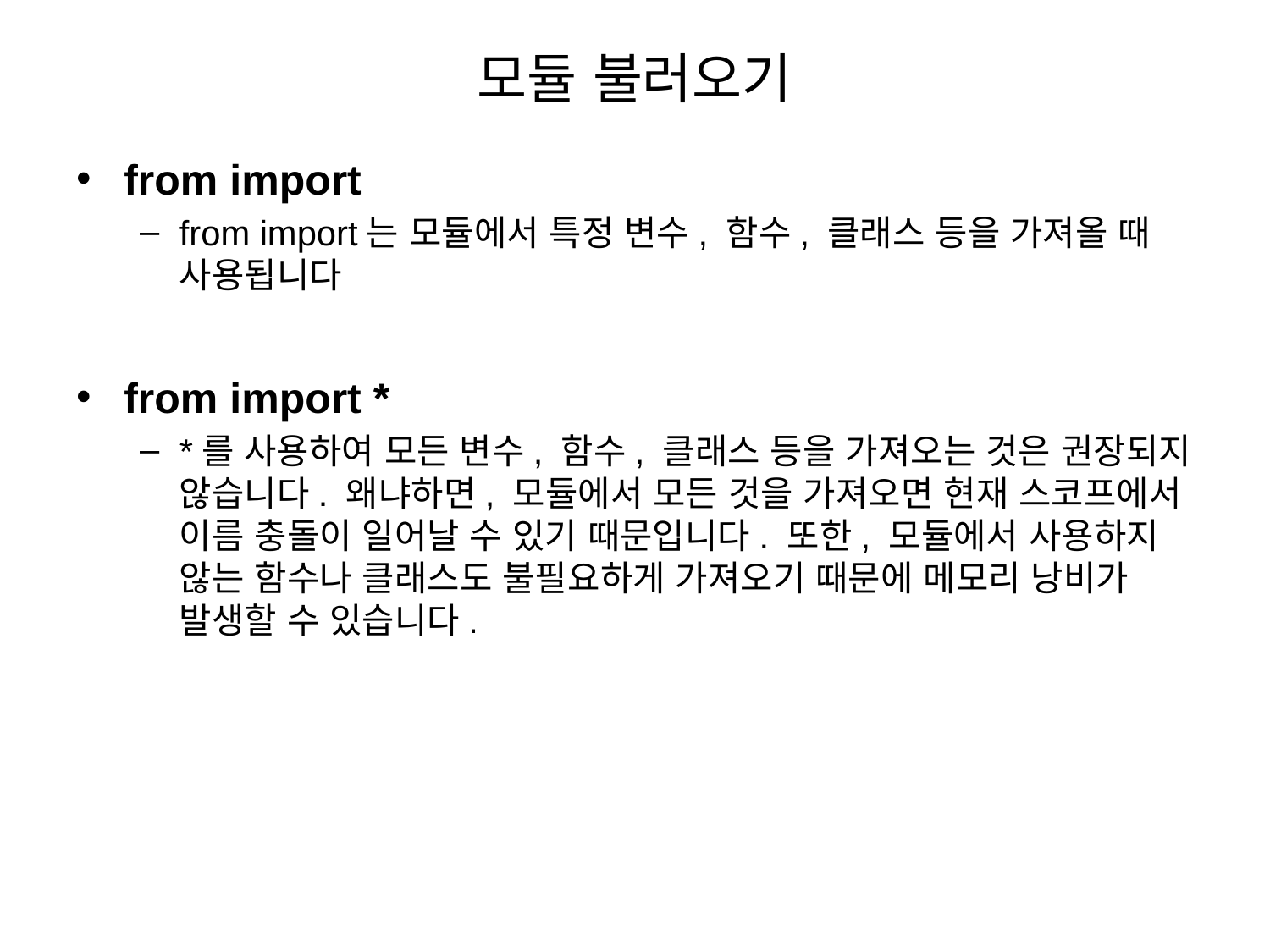

# 모듈 불러오기
from import
from import는 모듈에서 특정 변수, 함수, 클래스 등을 가져올 때 사용됩니다

from import *
*를 사용하여 모든 변수, 함수, 클래스 등을 가져오는 것은 권장되지 않습니다. 왜냐하면, 모듈에서 모든 것을 가져오면 현재 스코프에서 이름 충돌이 일어날 수 있기 때문입니다. 또한, 모듈에서 사용하지 않는 함수나 클래스도 불필요하게 가져오기 때문에 메모리 낭비가 발생할 수 있습니다.